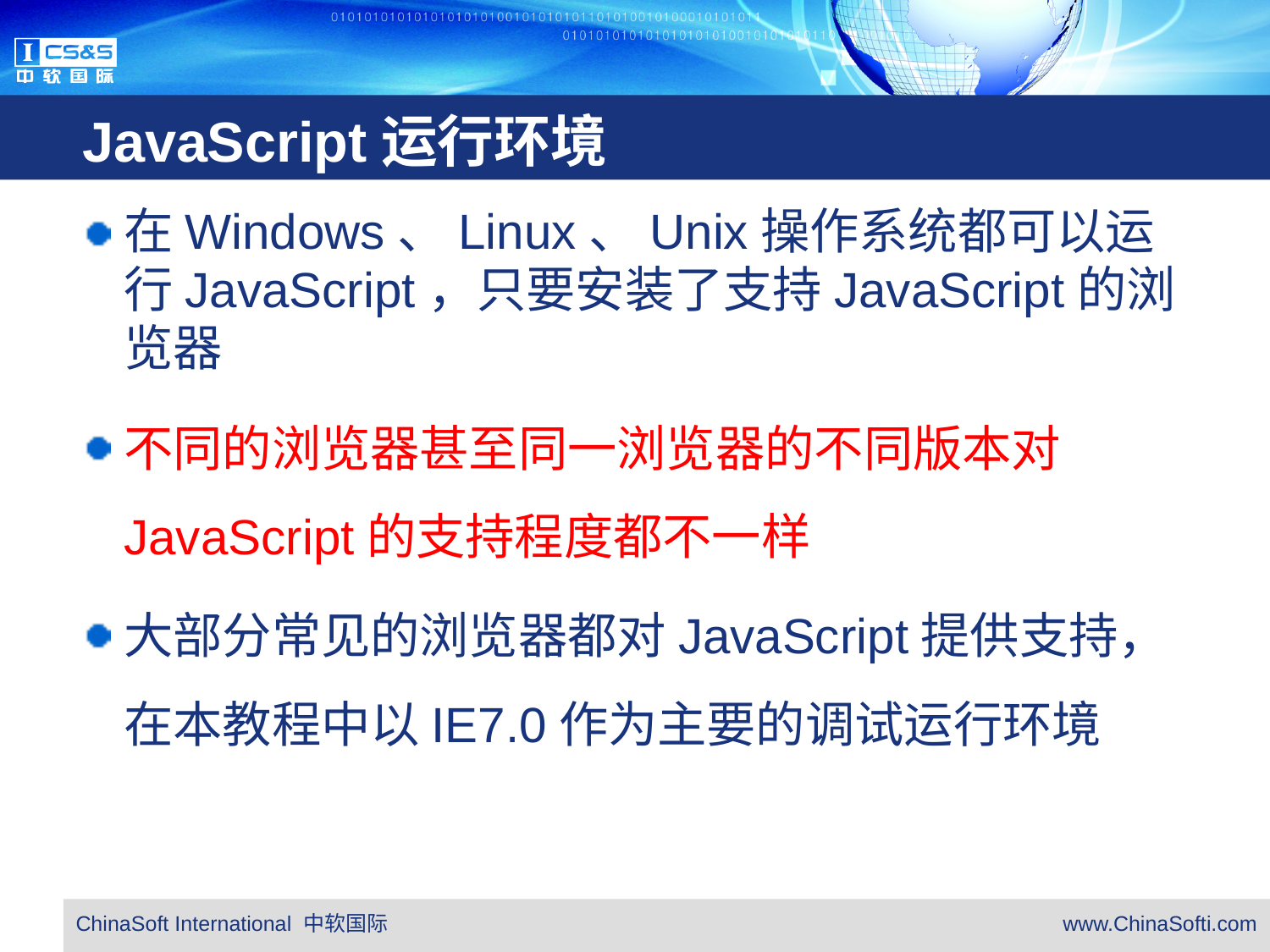

# JavaScript运行环境
在Windows、Linux、Unix操作系统都可以运行JavaScript，只要安装了支持JavaScript的浏览器
不同的浏览器甚至同一浏览器的不同版本对JavaScript的支持程度都不一样
大部分常见的浏览器都对JavaScript提供支持，在本教程中以IE7.0作为主要的调试运行环境